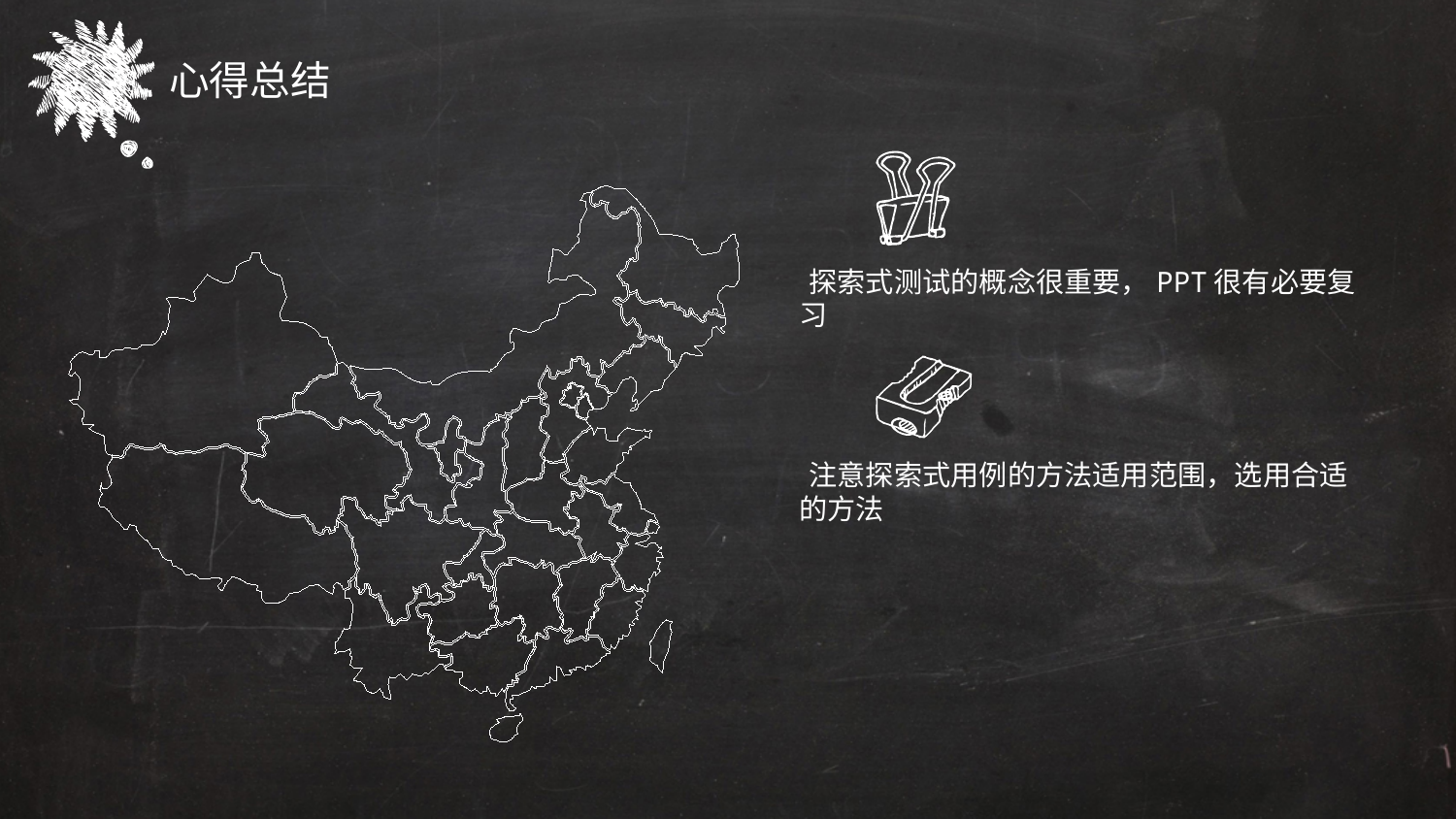

心得总结

 探索式测试的概念很重要，PPT很有必要复习

 注意探索式用例的方法适用范围，选用合适的方法